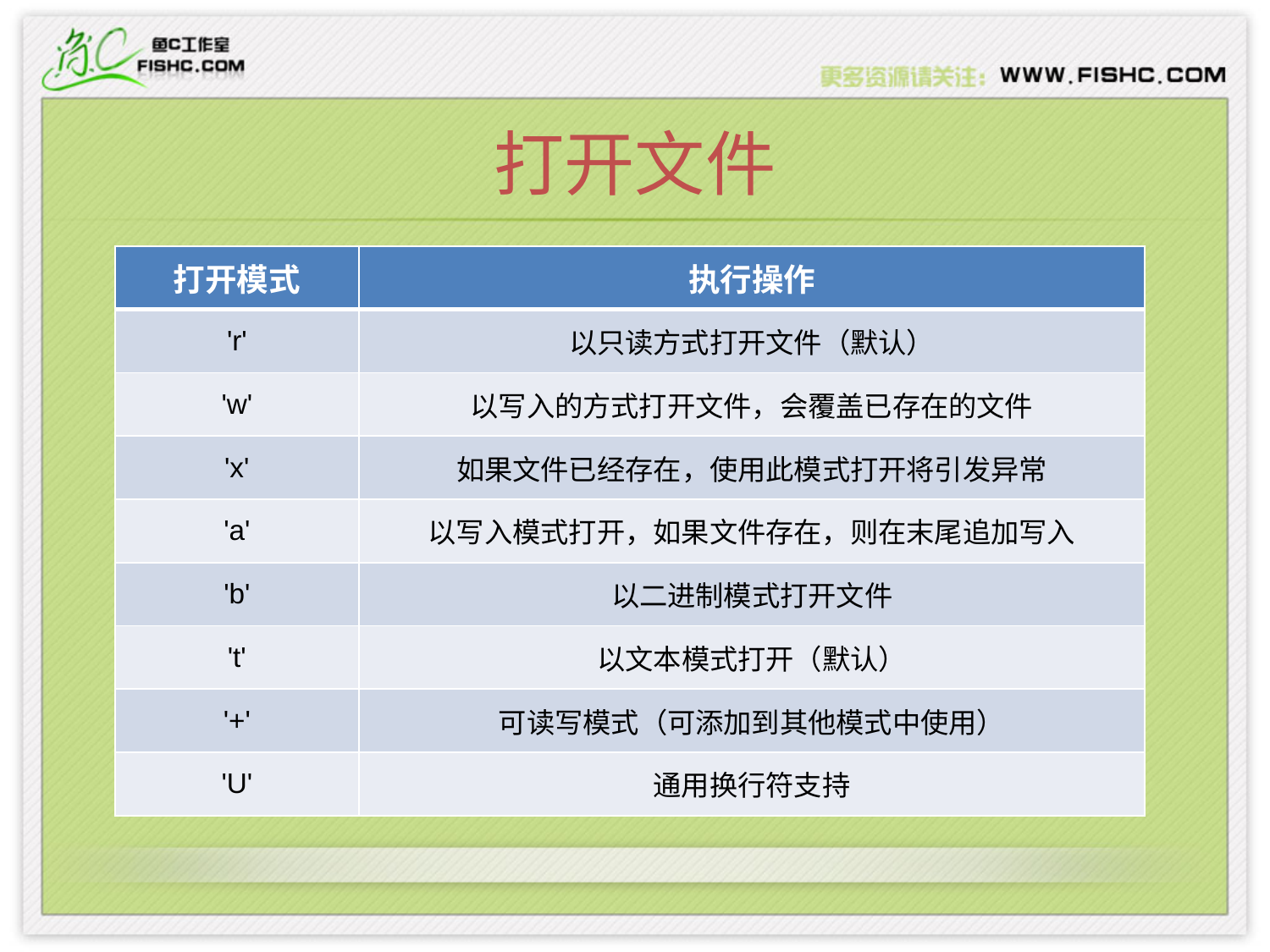

# 打开文件
| 打开模式 | 执行操作 |
| --- | --- |
| 'r' | 以只读方式打开文件（默认） |
| 'w' | 以写入的方式打开文件，会覆盖已存在的文件 |
| 'x' | 如果文件已经存在，使用此模式打开将引发异常 |
| 'a' | 以写入模式打开，如果文件存在，则在末尾追加写入 |
| 'b' | 以二进制模式打开文件 |
| 't' | 以文本模式打开（默认） |
| '+' | 可读写模式（可添加到其他模式中使用） |
| 'U' | 通用换行符支持 |